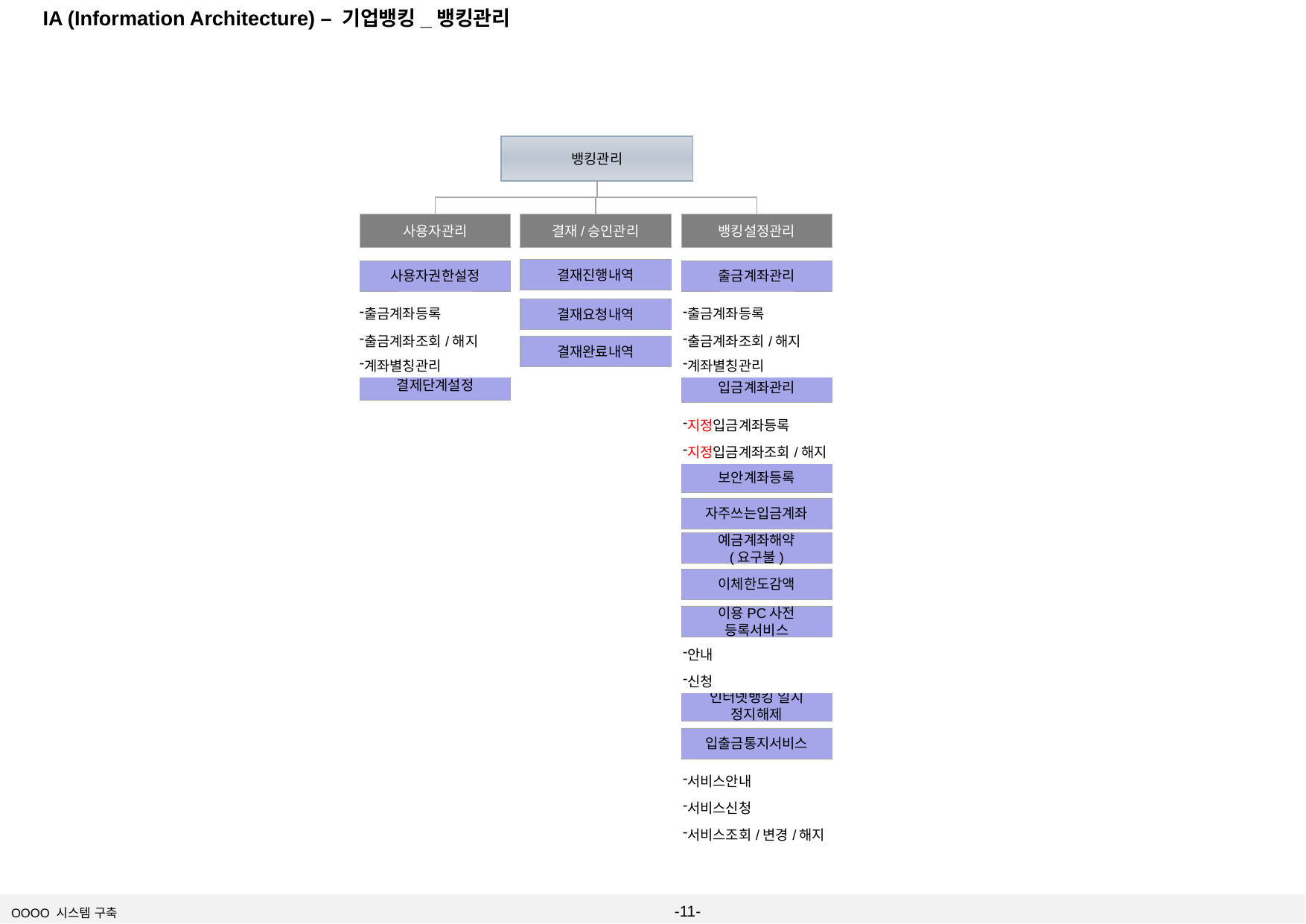

IA (Information Architecture) – 기업뱅킹_뱅킹관리
뱅킹관리
사용자관리
결재/승인관리
뱅킹설정관리
결재진행내역
사용자권한설정
출금계좌관리
결재요청내역
| 출금계좌등록 |
| --- |
| 출금계좌조회/해지 계좌별칭관리 |
| 출금계좌등록 |
| --- |
| 출금계좌조회/해지 계좌별칭관리 |
결재완료내역
결제단계설정
입금계좌관리
| 지정입금계좌등록 |
| --- |
| 지정입금계좌조회/해지 |
보안계좌등록
자주쓰는입금계좌
예금계좌해약
(요구불)
이체한도감액
이용PC사전 등록서비스
| 안내 |
| --- |
| 신청 |
인터넷뱅킹 일시
정지해제
입출금통지서비스
| 서비스안내 |
| --- |
| 서비스신청 |
| 서비스조회/변경/해지 |